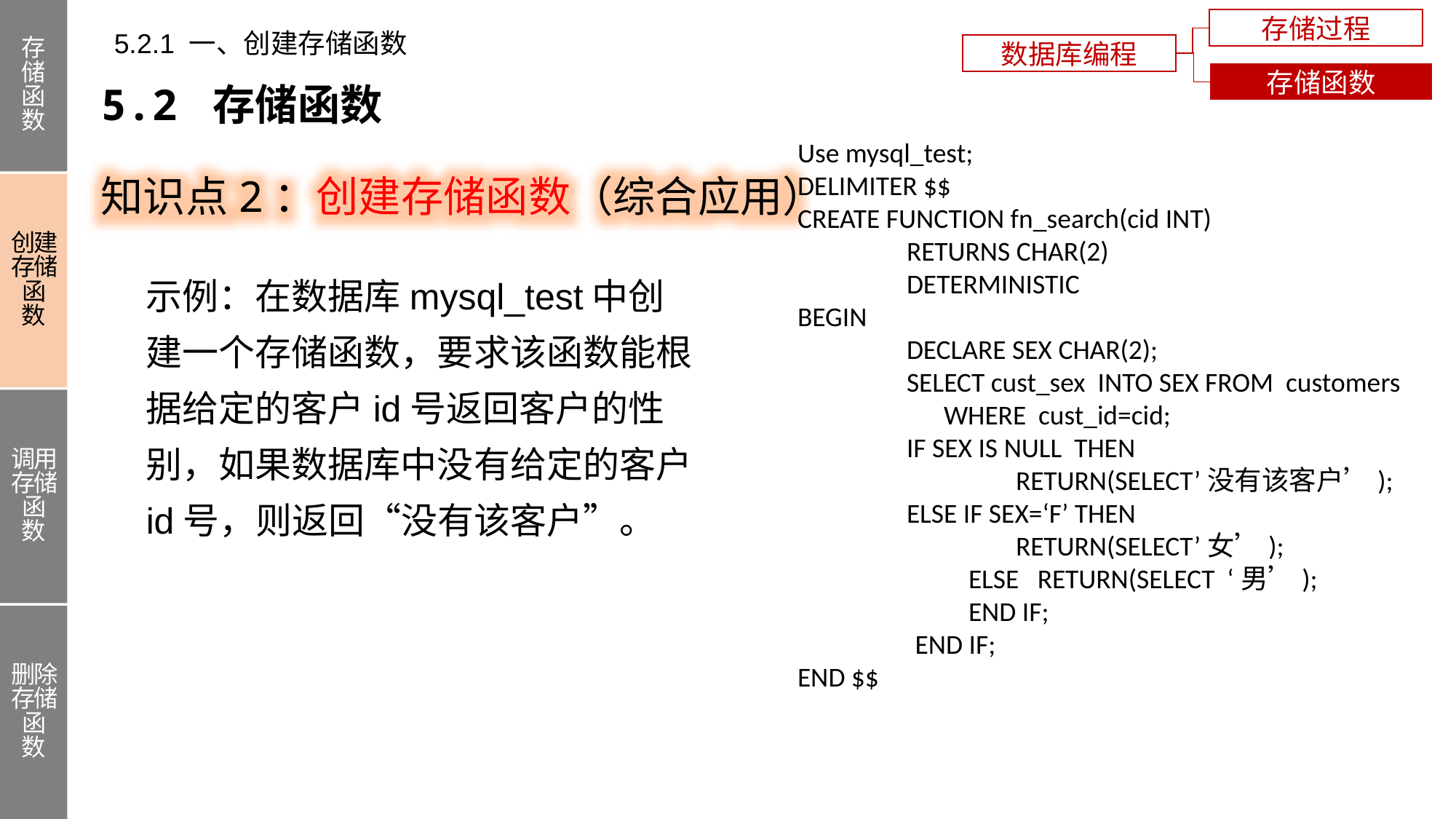

存储函数
创建存储函数
调用存储函数
删除存储函数
存储过程
5.2.1 一、创建存储函数
数据库编程
存储函数
5.2 存储函数
知识点2：创建存储函数（综合应用）
Use mysql_test;
DELIMITER $$
CREATE FUNCTION fn_search(cid INT)
	RETURNS CHAR(2)
	DETERMINISTIC
BEGIN
	DECLARE SEX CHAR(2);
	SELECT cust_sex  INTO SEX FROM  customers
	      WHERE  cust_id=cid;
	IF SEX IS NULL  THEN
		RETURN(SELECT’没有该客户’);
	ELSE IF SEX=‘F’ THEN
		RETURN(SELECT’女’);
	          ELSE   RETURN(SELECT  ‘男’);
	          END IF;
                   END IF;
END $$
示例：在数据库mysql_test中创建一个存储函数，要求该函数能根据给定的客户id号返回客户的性别，如果数据库中没有给定的客户id号，则返回“没有该客户”。